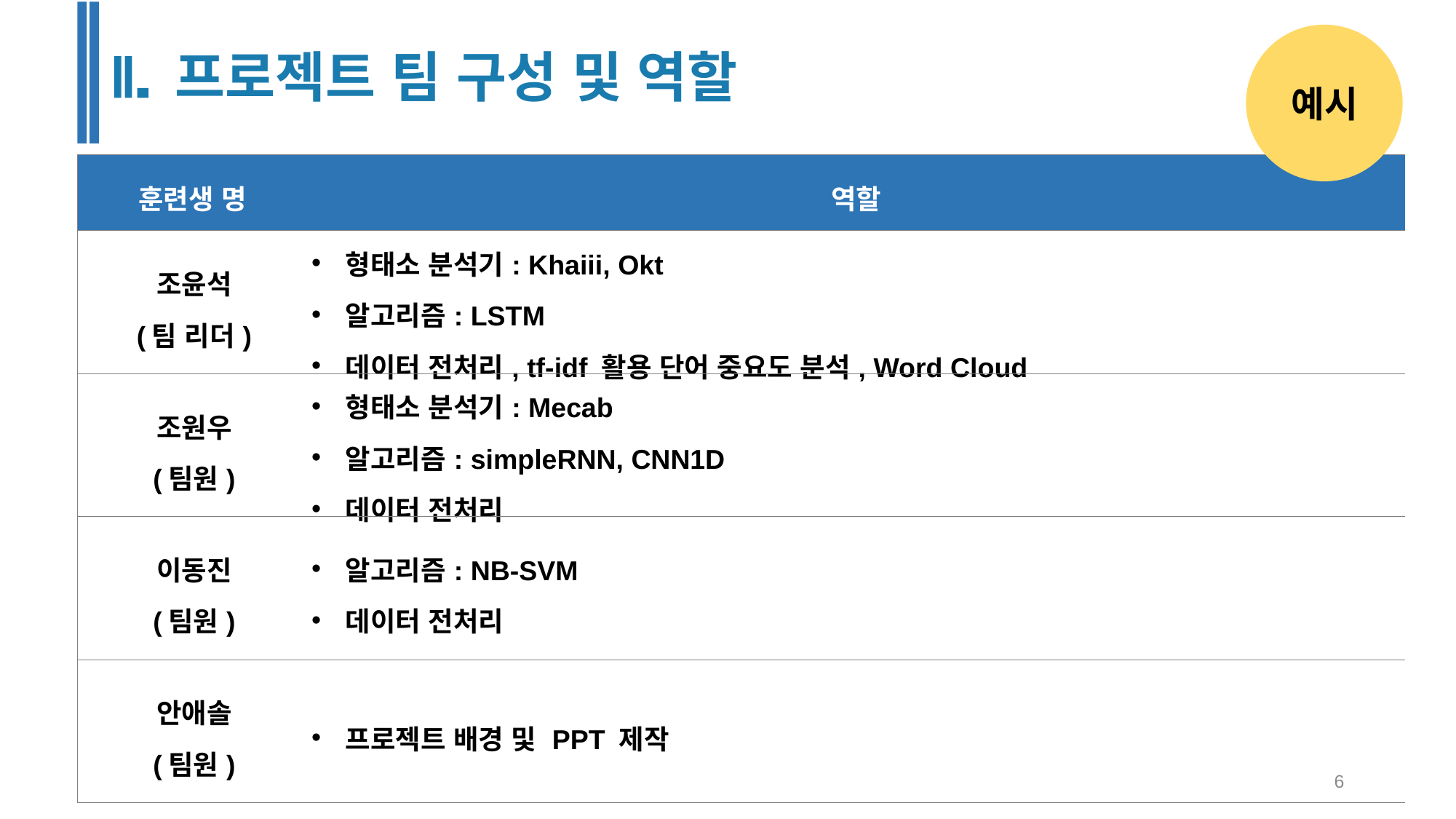

예시
Ⅱ. 프로젝트 팀 구성 및 역할
| 훈련생 명 | 역할 |
| --- | --- |
| 조윤석 (팀 리더) | 형태소 분석기: Khaiii, Okt 알고리즘: LSTM 데이터 전처리, tf-idf 활용 단어 중요도 분석, Word Cloud |
| 조원우 (팀원) | 형태소 분석기: Mecab 알고리즘: simpleRNN, CNN1D 데이터 전처리 |
| 이동진 (팀원) | 알고리즘: NB-SVM 데이터 전처리 |
| 안애솔 (팀원) | 프로젝트 배경 및 PPT 제작 |
6